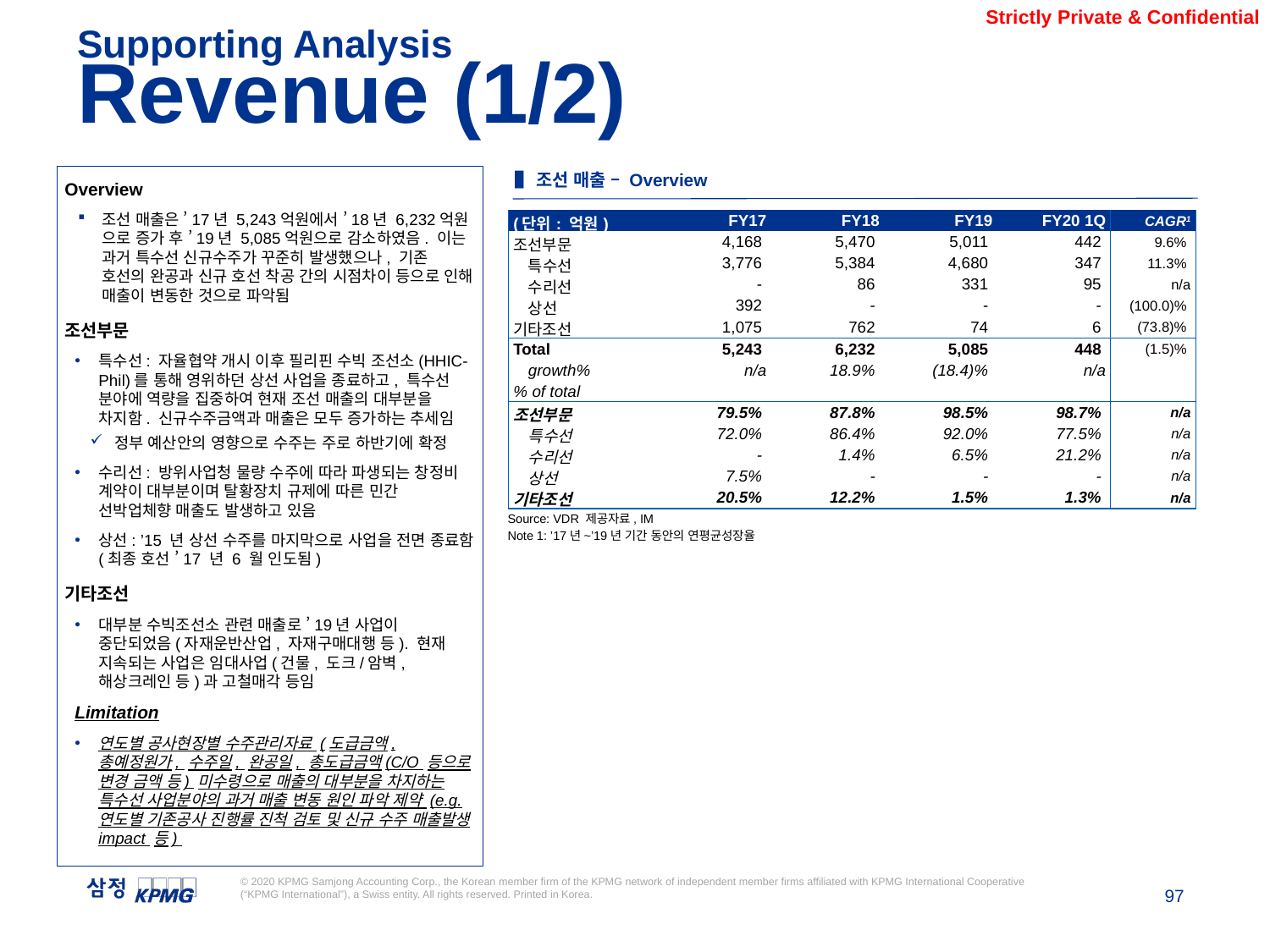

Supporting Analysis
Revenue (1/2)
▌조선 매출 – Overview

Overview
조선 매출은 ’17년 5,243억원에서 ’18년 6,232억원 으로 증가 후 ’19년 5,085억원으로 감소하였음. 이는 과거 특수선 신규수주가 꾸준히 발생했으나, 기존 호선의 완공과 신규 호선 착공 간의 시점차이 등으로 인해 매출이 변동한 것으로 파악됨
조선부문
특수선: 자율협약 개시 이후 필리핀 수빅 조선소(HHIC-Phil)를 통해 영위하던 상선 사업을 종료하고, 특수선 분야에 역량을 집중하여 현재 조선 매출의 대부분을 차지함. 신규수주금액과 매출은 모두 증가하는 추세임
정부 예산안의 영향으로 수주는 주로 하반기에 확정
수리선: 방위사업청 물량 수주에 따라 파생되는 창정비 계약이 대부분이며 탈황장치 규제에 따른 민간 선박업체향 매출도 발생하고 있음
상선: ’15 년 상선 수주를 마지막으로 사업을 전면 종료함(최종 호선 ’17 년 6 월 인도됨)
기타조선
대부분 수빅조선소 관련 매출로 ’19년 사업이 중단되었음(자재운반산업, 자재구매대행 등). 현재 지속되는 사업은 임대사업(건물, 도크/암벽, 해상크레인 등)과 고철매각 등임
Limitation
연도별 공사현장별 수주관리자료 (도급금액, 총예정원가, 수주일, 완공일, 총도급금액(C/O 등으로 변경 금액 등) 미수령으로 매출의 대부분을 차지하는 특수선 사업분야의 과거 매출 변동 원인 파악 제약 (e.g. 연도별 기존공사 진행률 진척 검토 및 신규 수주 매출발생 impact 등)

| (단위: 억원) | FY17 | FY18 | FY19 | FY20 1Q | CAGR1 |
| --- | --- | --- | --- | --- | --- |
| 조선부문 | 4,168 | 5,470 | 5,011 | 442 | 9.6% |
| 특수선 | 3,776 | 5,384 | 4,680 | 347 | 11.3% |
| 수리선 | - | 86 | 331 | 95 | n/a |
| 상선 | 392 | - | - | - | (100.0)% |
| 기타조선 | 1,075 | 762 | 74 | 6 | (73.8)% |
| Total | 5,243 | 6,232 | 5,085 | 448 | (1.5)% |
| growth% | n/a | 18.9% | (18.4)% | n/a |  |
| % of total |  |  |  |  |  |
| 조선부문 | 79.5% | 87.8% | 98.5% | 98.7% | n/a |
| 특수선 | 72.0% | 86.4% | 92.0% | 77.5% | n/a |
| 수리선 | - | 1.4% | 6.5% | 21.2% | n/a |
| 상선 | 7.5% | - | - | - | n/a |
| 기타조선 | 20.5% | 12.2% | 1.5% | 1.3% | n/a |
Source: VDR 제공자료, IM
Note 1: ’17년~’19년 기간 동안의 연평균성장율